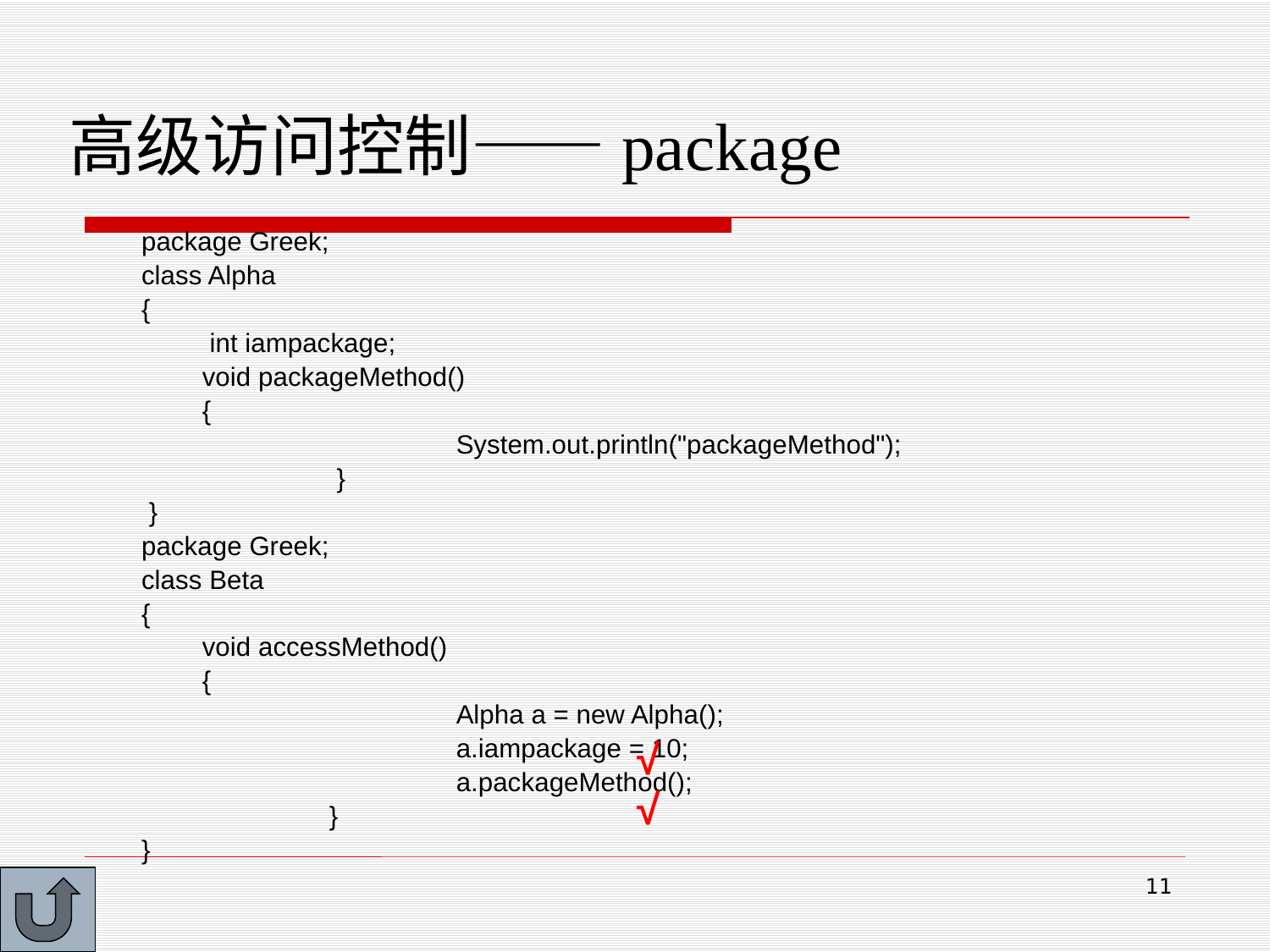

高级访问控制——package
package Greek;
class Alpha
{
	 int iampackage;
	void packageMethod()
	{
			System.out.println("packageMethod");
		 }
 }
package Greek;
class Beta
{
	void accessMethod()
	{
			Alpha a = new Alpha();
		 	a.iampackage = 10;
		 	a.packageMethod();
		}
}
√
√
11